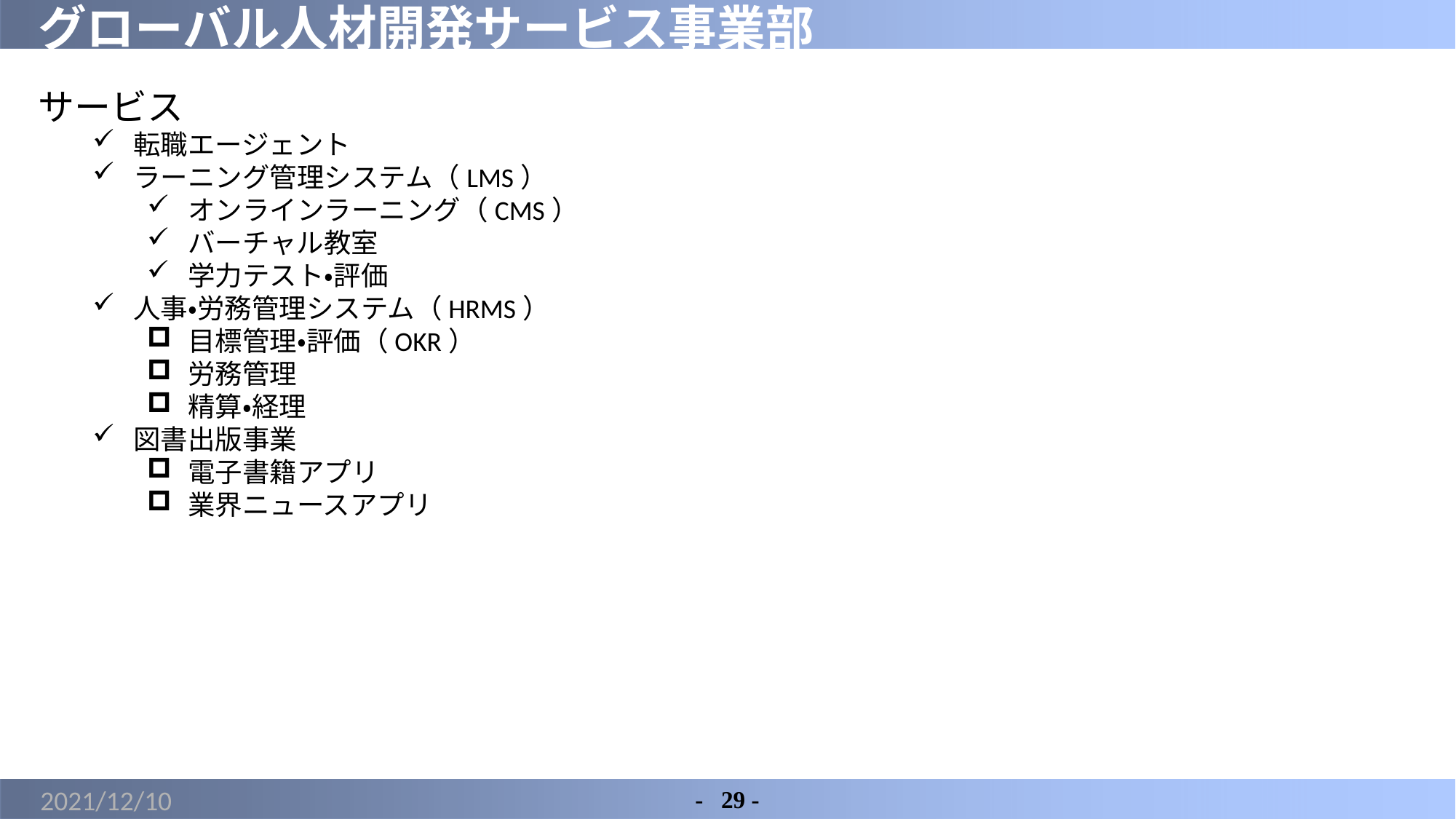

# グローバル人材開発サービス事業部
サービス
転職エージェント
ラーニング管理システム（LMS）
オンラインラーニング（CMS）
バーチャル教室
学力テスト・評価
人事・労務管理システム（HRMS）
目標管理・評価（OKR）
労務管理
精算・経理
図書出版事業
電子書籍アプリ
業界ニュースアプリ
2021/12/10
-	29 -